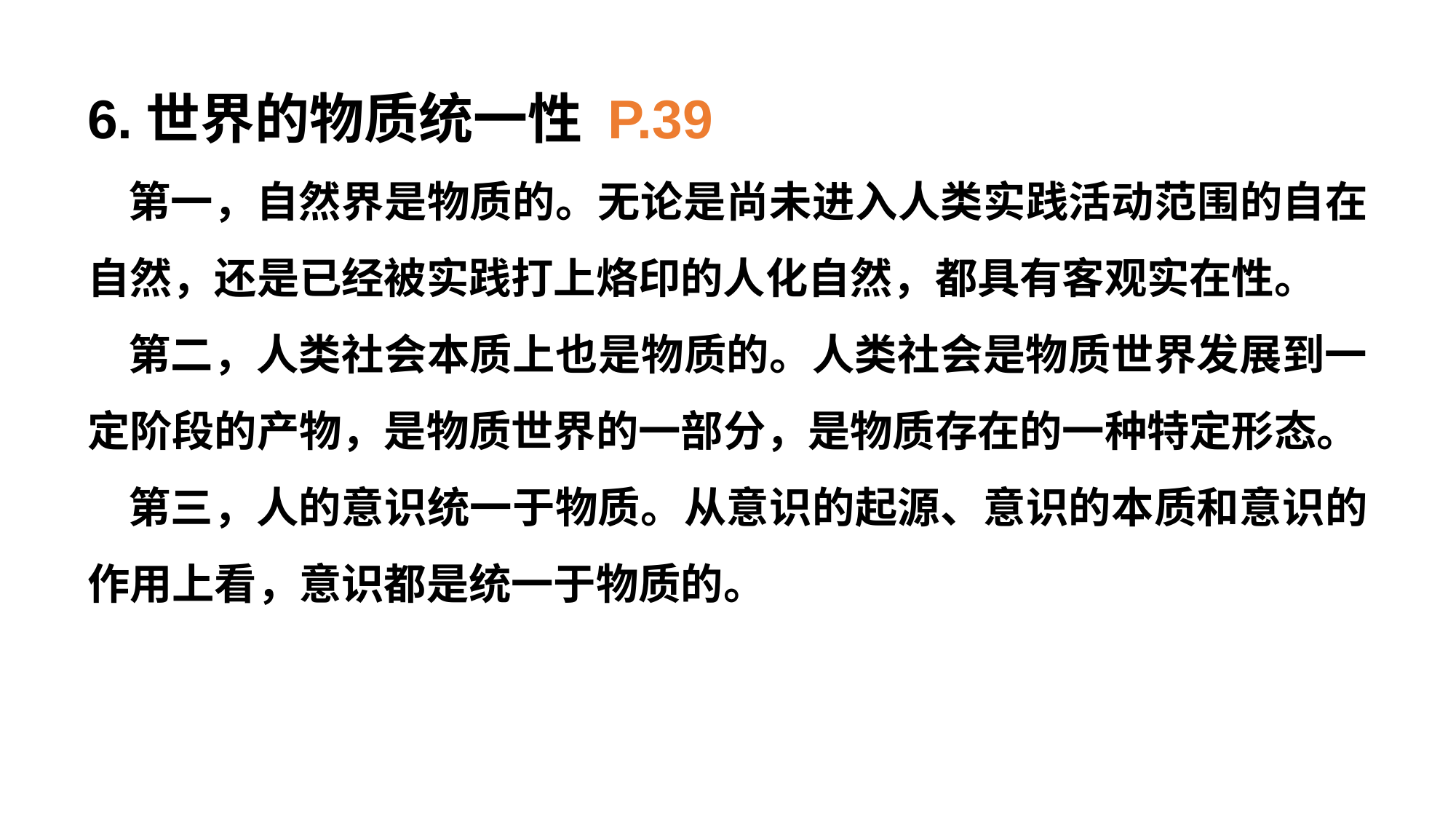

6.世界的物质统一性 P.39
   第一，自然界是物质的。无论是尚未进入人类实践活动范围的自在自然，还是已经被实践打上烙印的人化自然，都具有客观实在性。
   第二，人类社会本质上也是物质的。人类社会是物质世界发展到一定阶段的产物，是物质世界的一部分，是物质存在的一种特定形态。
   第三，人的意识统一于物质。从意识的起源、意识的本质和意识的作用上看，意识都是统一于物质的。